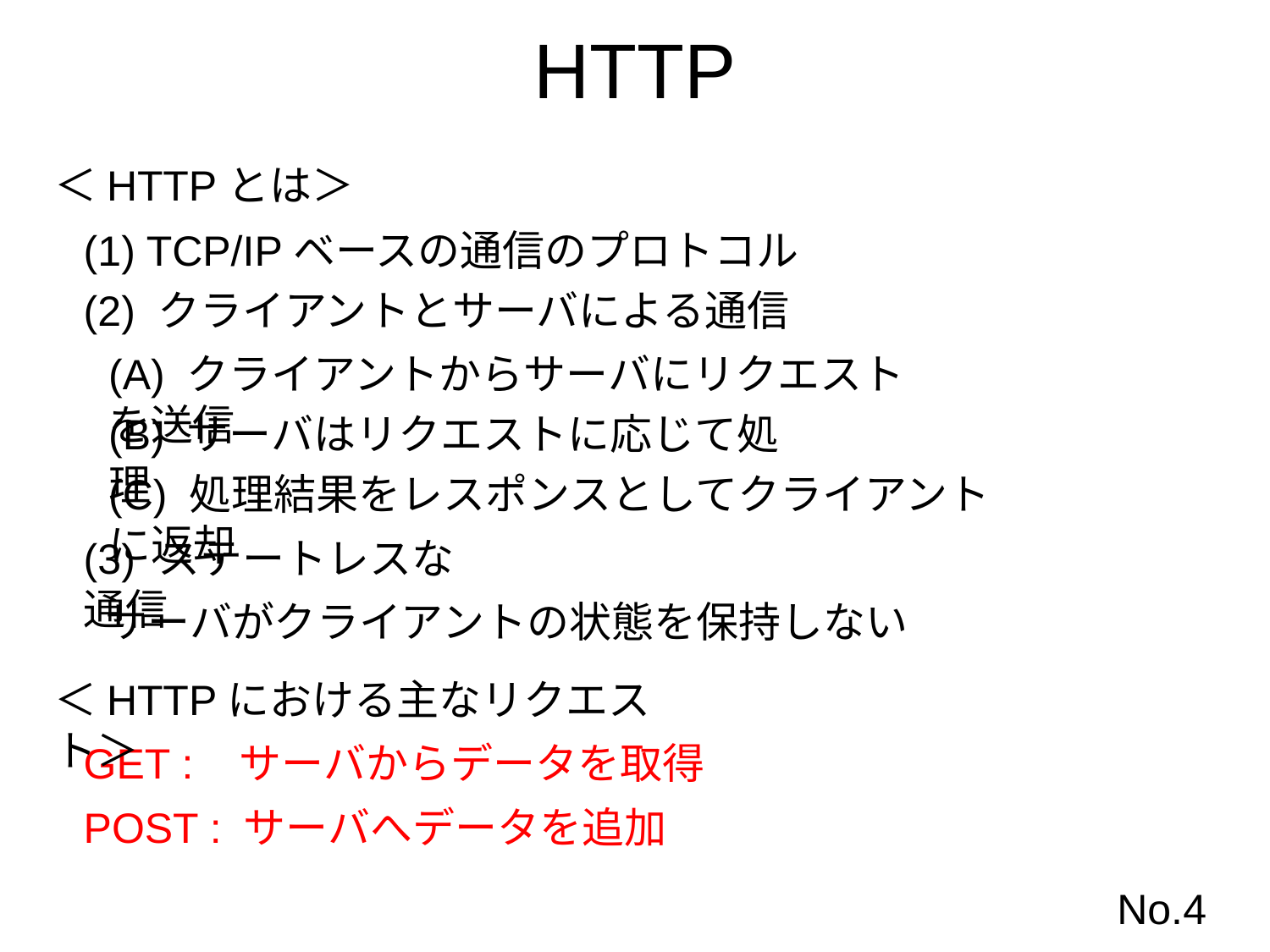

# HTTP
＜HTTPとは＞
(1) TCP/IPベースの通信のプロトコル
(2) クライアントとサーバによる通信
(A) クライアントからサーバにリクエストを送信
(B) サーバはリクエストに応じて処理
(C) 処理結果をレスポンスとしてクライアントに返却
(3) ステートレスな通信
サーバがクライアントの状態を保持しない
＜HTTPにおける主なリクエスト＞
GET :   サーバからデータを取得
POST : サーバへデータを追加
No.4